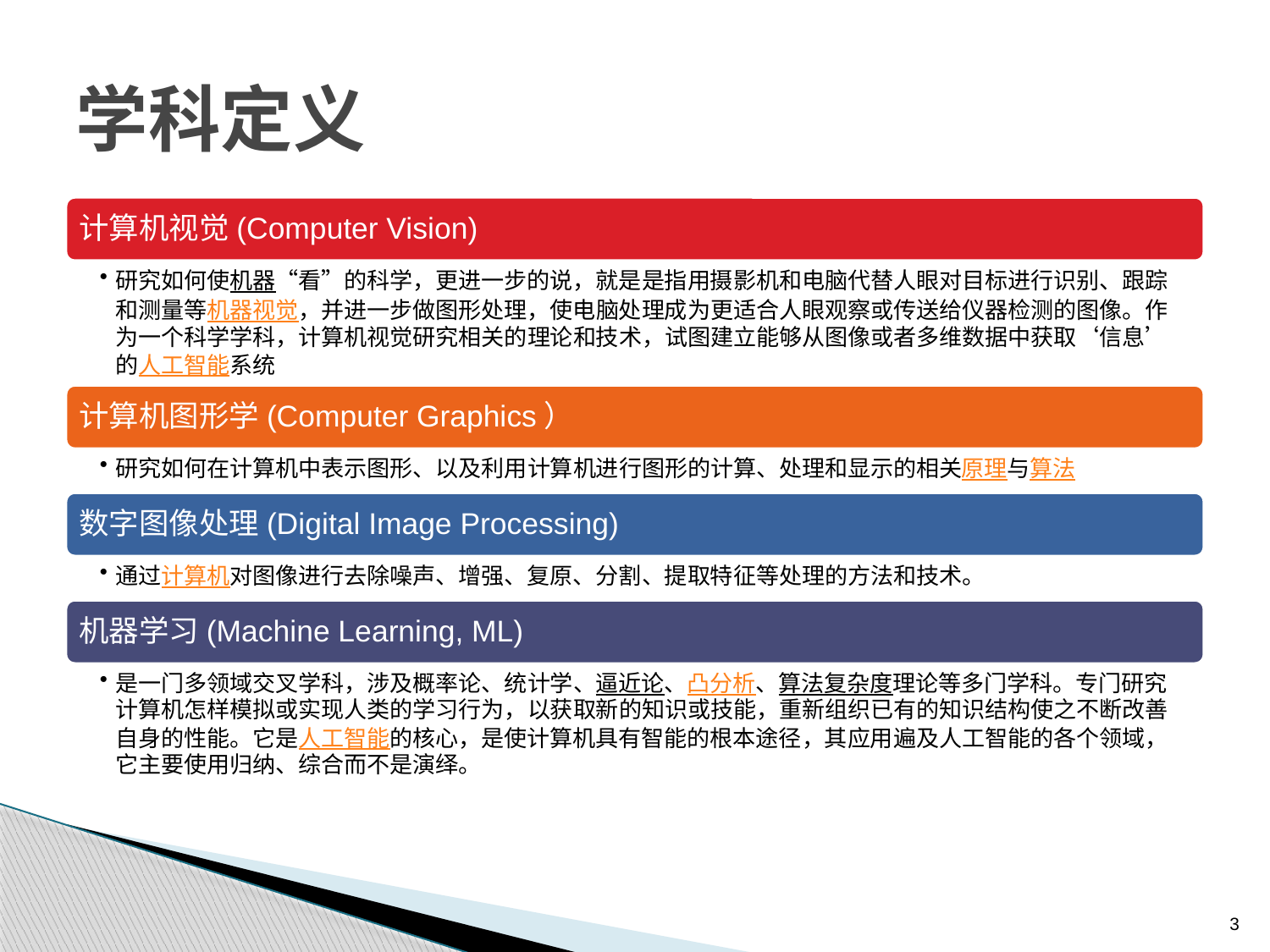

# 学科定义
计算机视觉(Computer Vision)
研究如何使机器“看”的科学，更进一步的说，就是是指用摄影机和电脑代替人眼对目标进行识别、跟踪和测量等机器视觉，并进一步做图形处理，使电脑处理成为更适合人眼观察或传送给仪器检测的图像。作为一个科学学科，计算机视觉研究相关的理论和技术，试图建立能够从图像或者多维数据中获取‘信息’的人工智能系统
计算机图形学(Computer Graphics）
研究如何在计算机中表示图形、以及利用计算机进行图形的计算、处理和显示的相关原理与算法
数字图像处理(Digital Image Processing)
通过计算机对图像进行去除噪声、增强、复原、分割、提取特征等处理的方法和技术。
机器学习(Machine Learning, ML)
是一门多领域交叉学科，涉及概率论、统计学、逼近论、凸分析、算法复杂度理论等多门学科。专门研究计算机怎样模拟或实现人类的学习行为，以获取新的知识或技能，重新组织已有的知识结构使之不断改善自身的性能。它是人工智能的核心，是使计算机具有智能的根本途径，其应用遍及人工智能的各个领域，它主要使用归纳、综合而不是演绎。
3